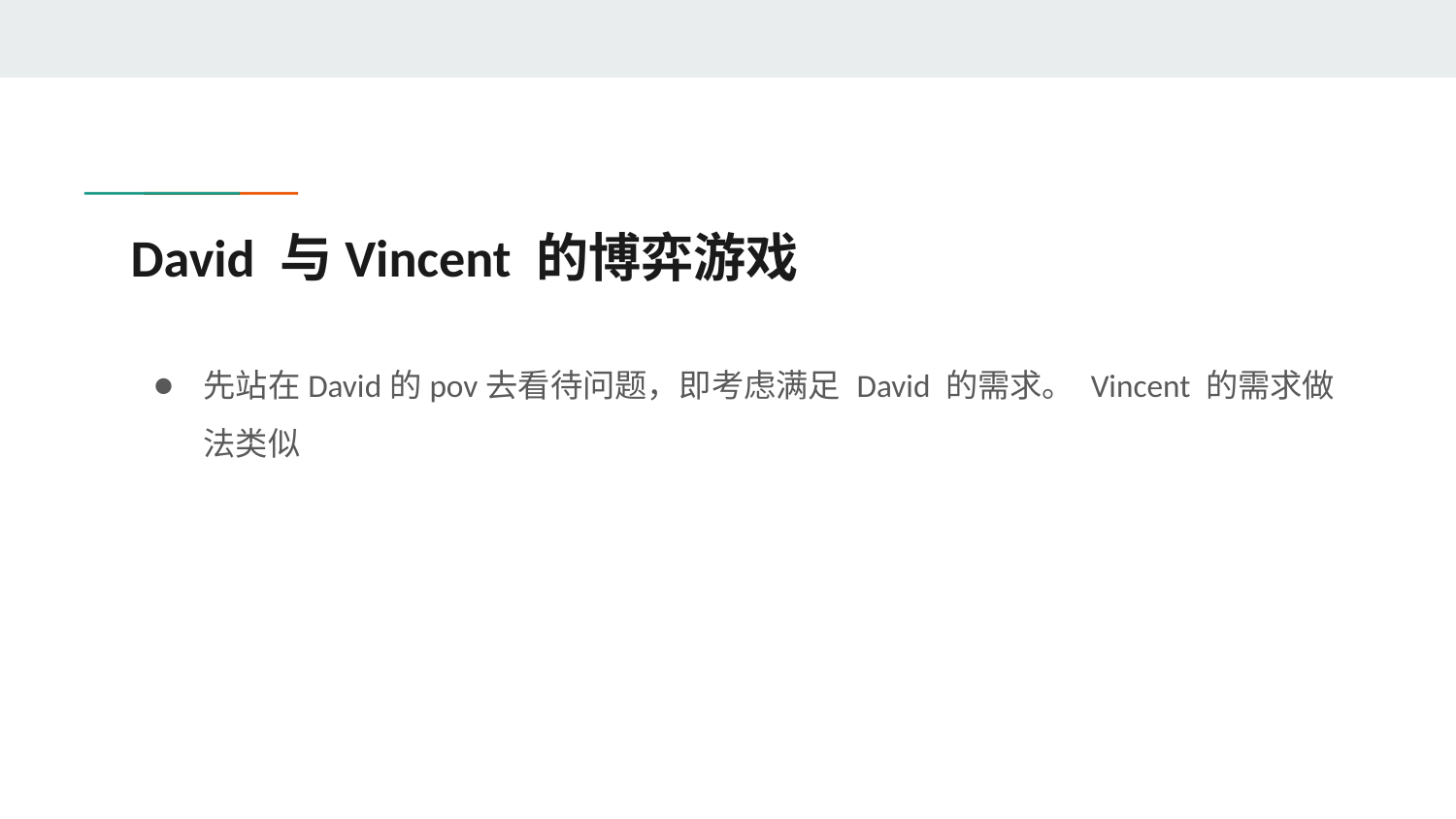

# David 与Vincent 的博弈游戏
先站在David的pov去看待问题，即考虑满足 David 的需求。 Vincent 的需求做法类似